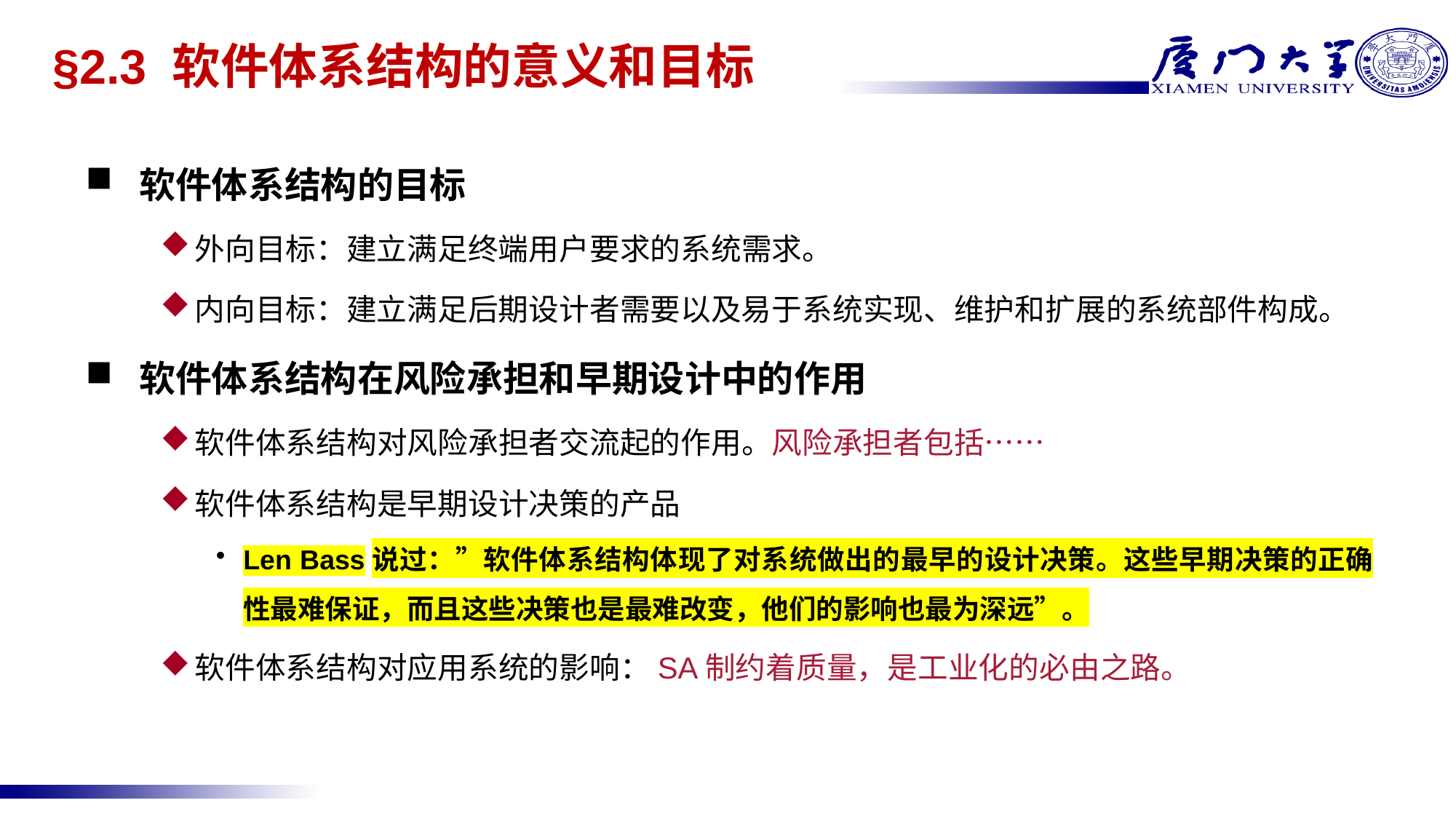

# §2.3 软件体系结构的意义和目标
软件体系结构的目标
外向目标：建立满足终端用户要求的系统需求。
内向目标：建立满足后期设计者需要以及易于系统实现、维护和扩展的系统部件构成。
软件体系结构在风险承担和早期设计中的作用
软件体系结构对风险承担者交流起的作用。风险承担者包括……
软件体系结构是早期设计决策的产品
Len Bass说过：”软件体系结构体现了对系统做出的最早的设计决策。这些早期决策的正确性最难保证，而且这些决策也是最难改变，他们的影响也最为深远”。
软件体系结构对应用系统的影响：SA制约着质量，是工业化的必由之路。